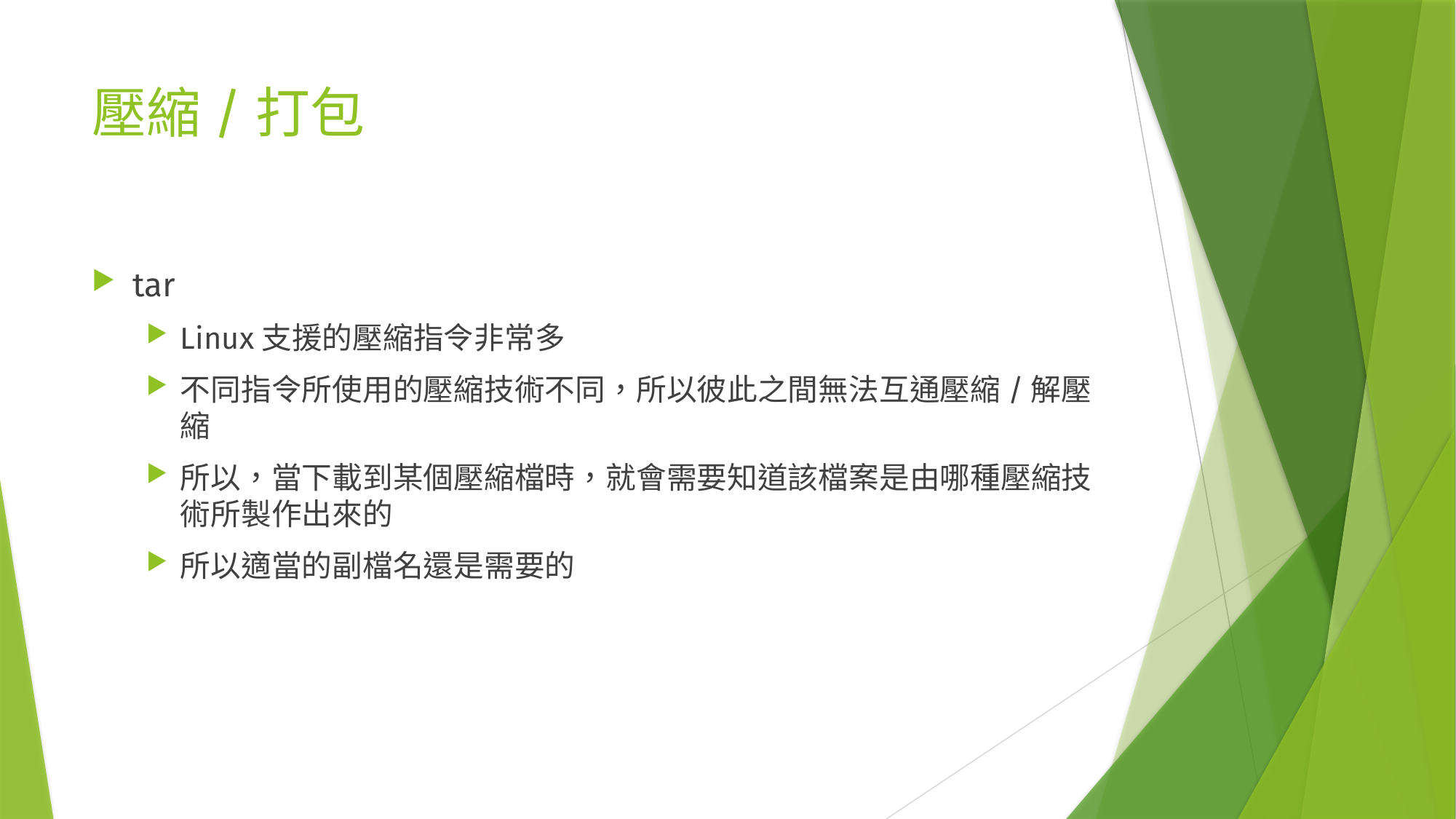

# 壓縮/打包
tar
Linux支援的壓縮指令非常多
不同指令所使用的壓縮技術不同，所以彼此之間無法互通壓縮/解壓縮
所以，當下載到某個壓縮檔時，就會需要知道該檔案是由哪種壓縮技術所製作出來的
所以適當的副檔名還是需要的